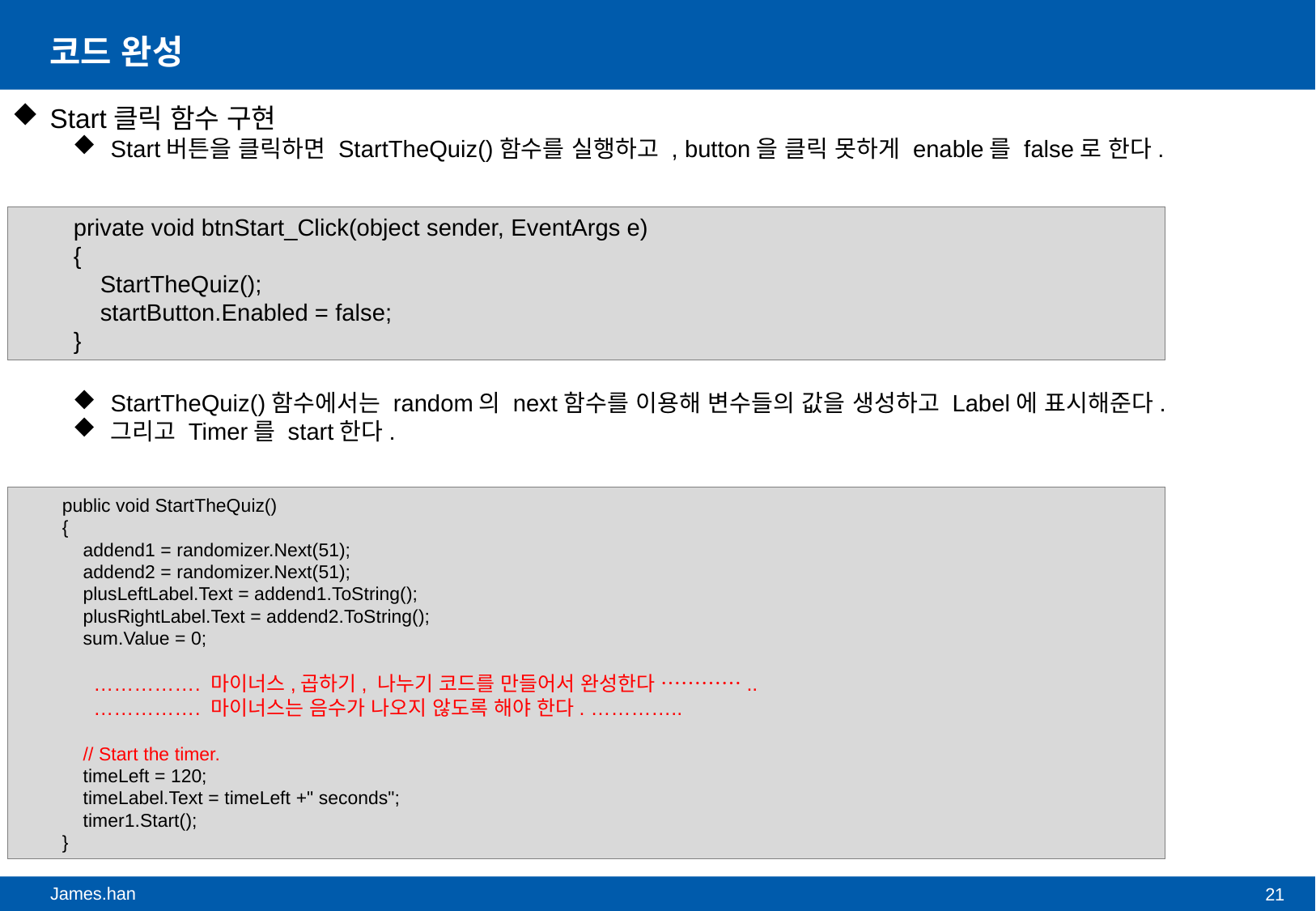

# 코드 완성
Start클릭 함수 구현
Start버튼을 클릭하면 StartTheQuiz()함수를 실행하고 , button을 클릭 못하게 enable를 false로 한다.

StartTheQuiz()함수에서는 random의 next함수를 이용해 변수들의 값을 생성하고 Label에 표시해준다.
그리고 Timer를 start한다.
        private void btnStart_Click(object sender, EventArgs e)
        {
            StartTheQuiz();
            startButton.Enabled = false;
        }
        public void StartTheQuiz()
        {
            addend1 = randomizer.Next(51);
            addend2 = randomizer.Next(51);
            plusLeftLabel.Text = addend1.ToString();
            plusRightLabel.Text = addend2.ToString();
            sum.Value = 0;

             ……………. 마이너스,곱하기, 나누기 코드를 만들어서 완성한다 …………..
             ……………. 마이너스는 음수가 나오지 않도록 해야 한다. …………..

            // Start the timer.
            timeLeft = 120;
            timeLabel.Text = timeLeft +" seconds";
            timer1.Start();
        }
21